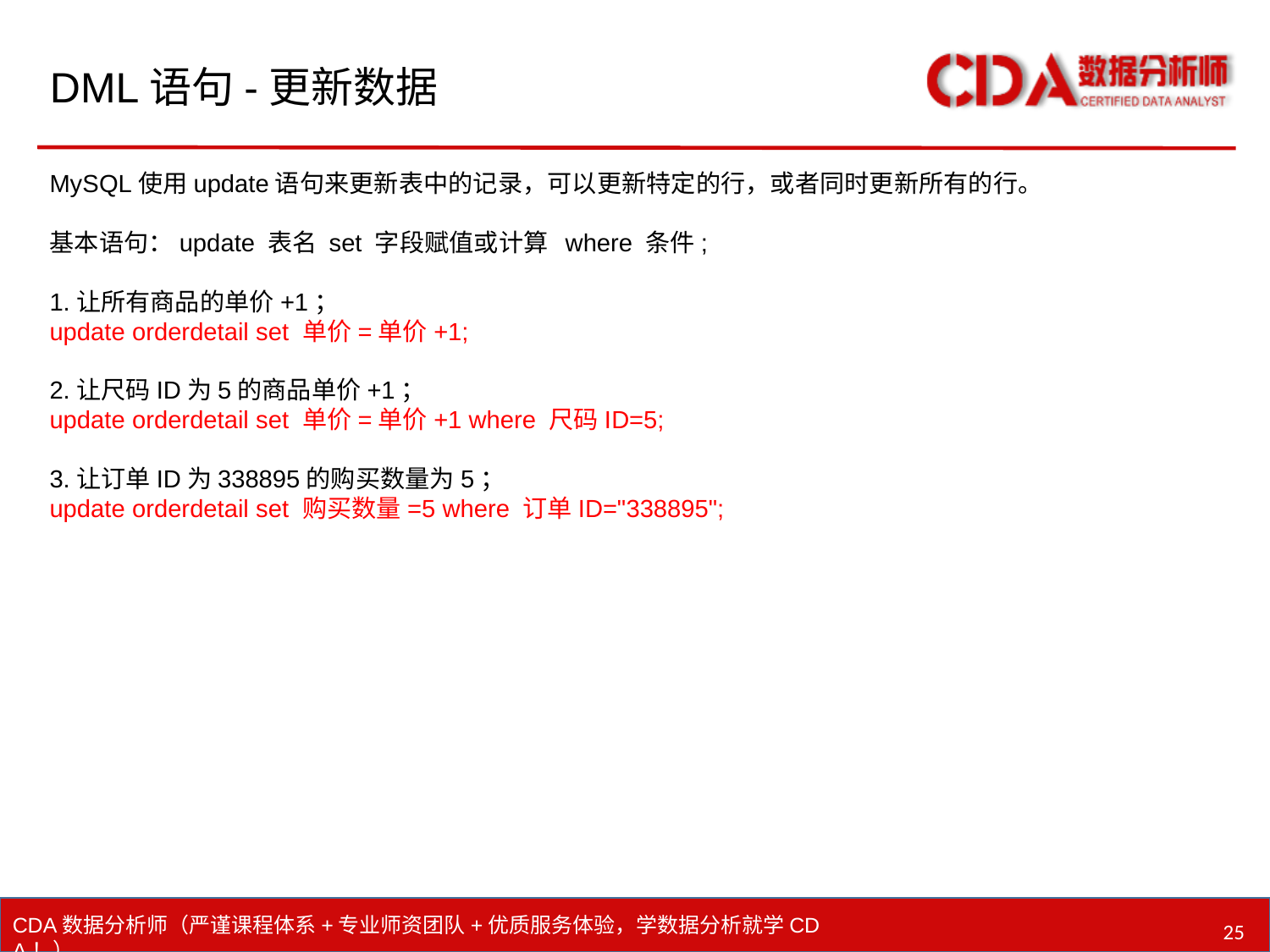

# DML语句-更新数据
MySQL使用update语句来更新表中的记录，可以更新特定的行，或者同时更新所有的行。

基本语句：update 表名 set 字段赋值或计算  where 条件;

1.让所有商品的单价+1；
update orderdetail set 单价=单价+1;

2.让尺码ID为5的商品单价+1；
update orderdetail set 单价=单价+1 where 尺码ID=5;

3.让订单ID为338895的购买数量为5；
update orderdetail set 购买数量=5 where 订单ID="338895";

25